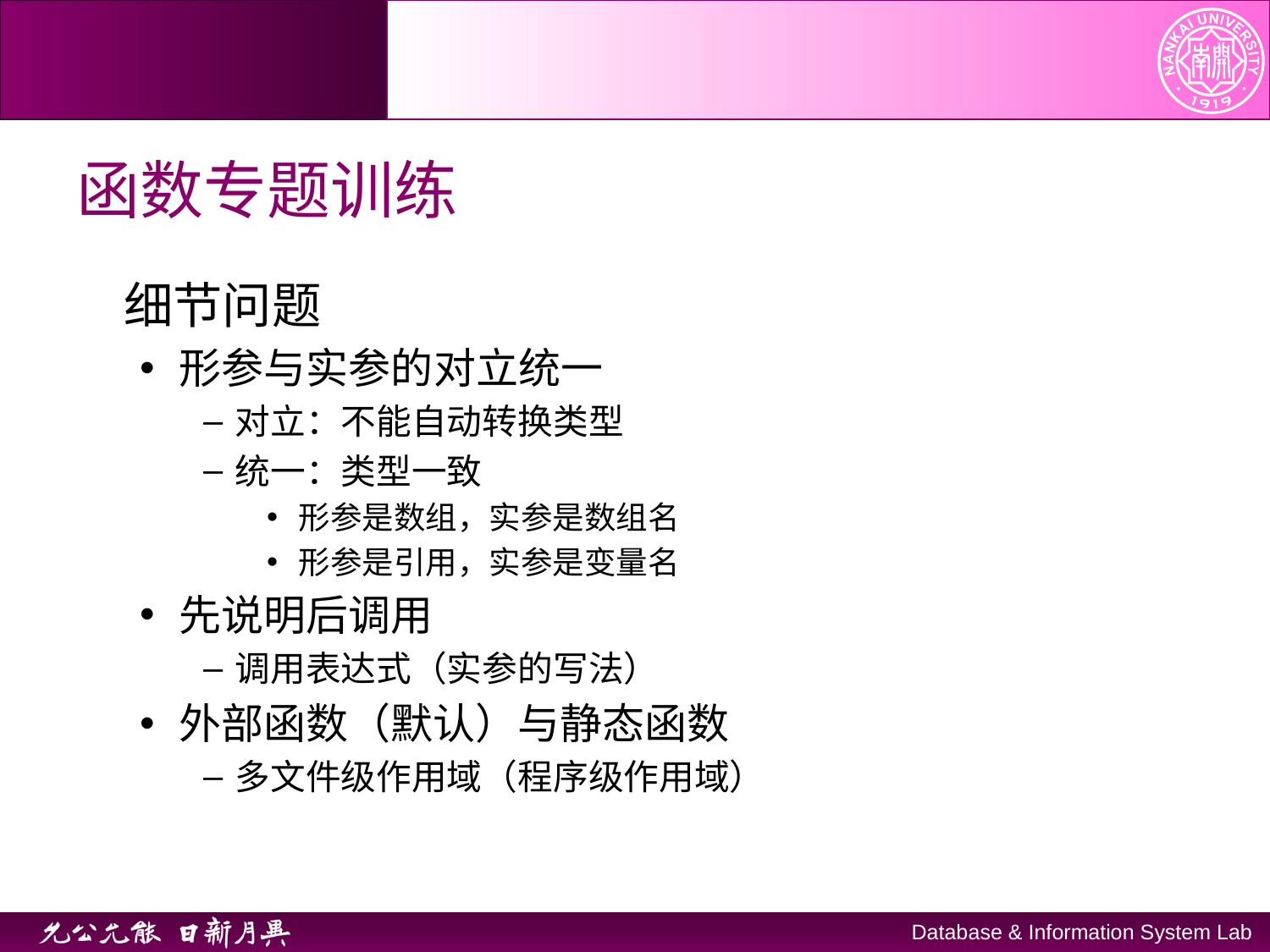

# 函数专题训练
细节问题
形参与实参的对立统一
对立：不能自动转换类型
统一：类型一致
形参是数组，实参是数组名
形参是引用，实参是变量名
先说明后调用
调用表达式（实参的写法）
外部函数（默认）与静态函数
多文件级作用域（程序级作用域）